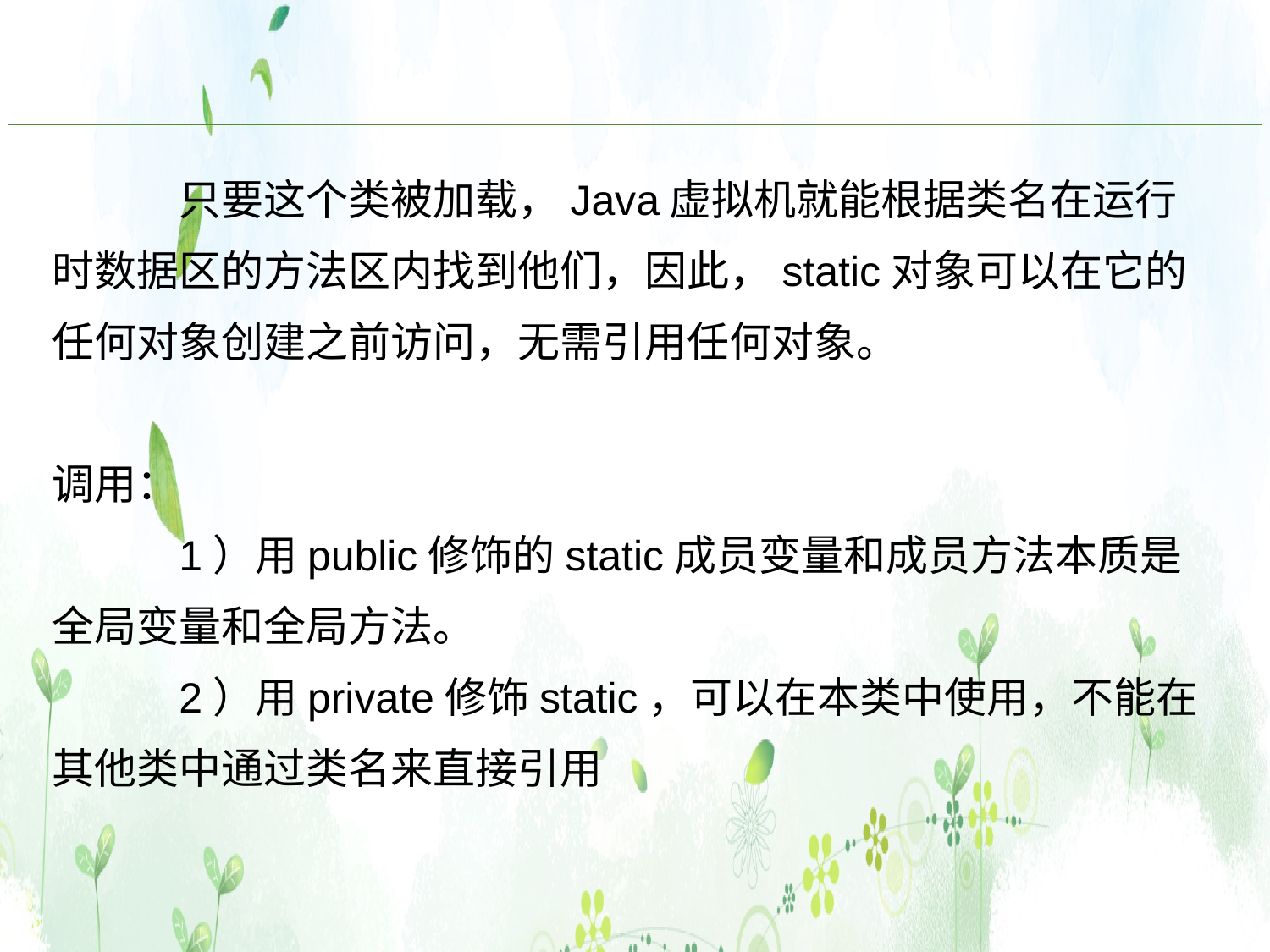

只要这个类被加载，Java虚拟机就能根据类名在运行时数据区的方法区内找到他们，因此，static对象可以在它的任何对象创建之前访问，无需引用任何对象。

调用：
	1）用public修饰的static成员变量和成员方法本质是全局变量和全局方法。
	2）用private修饰static，可以在本类中使用，不能在其他类中通过类名来直接引用